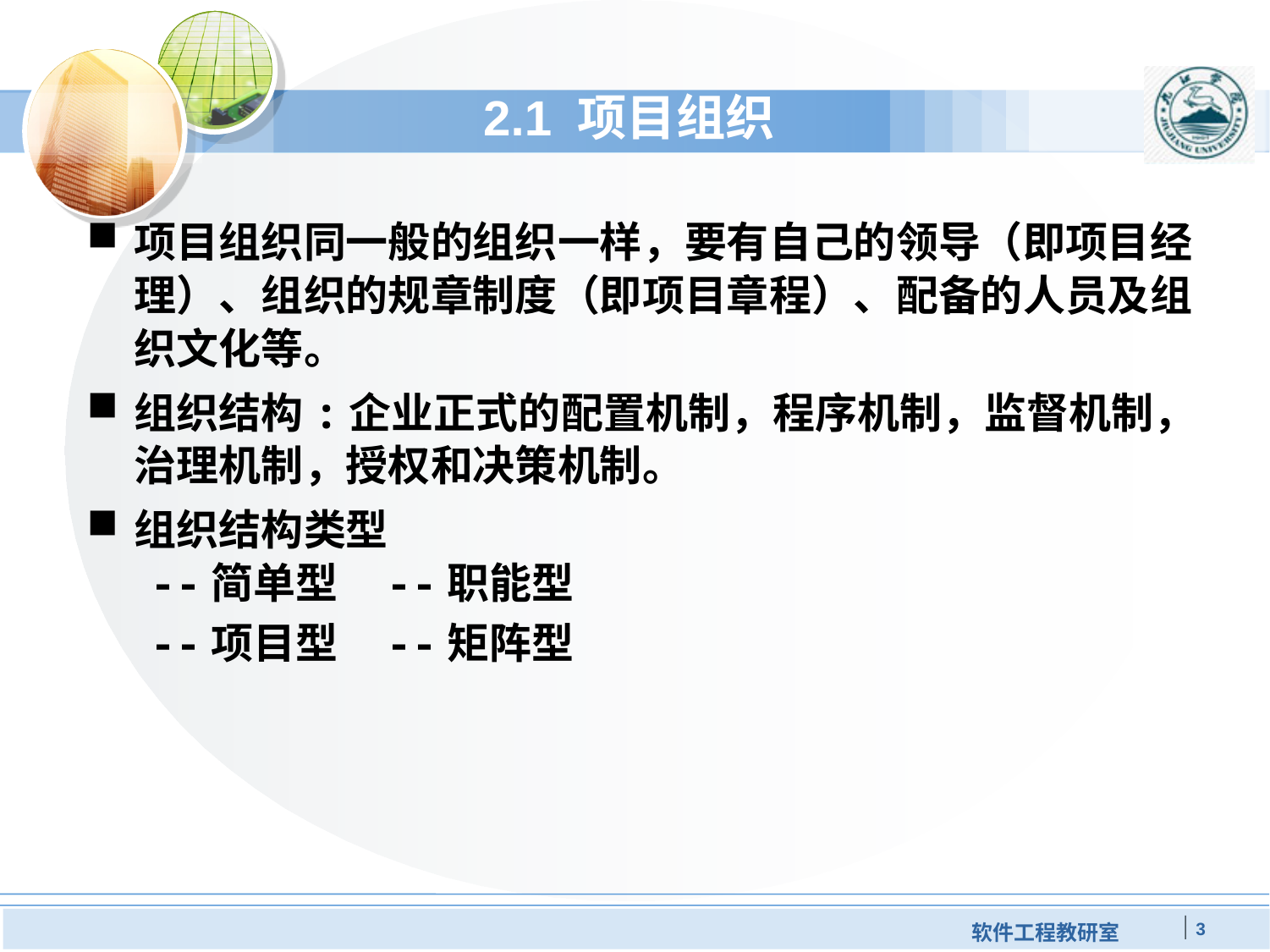

# 2.1 项目组织
项目组织同一般的组织一样，要有自己的领导（即项目经理）、组织的规章制度（即项目章程）、配备的人员及组织文化等。
组织结构:企业正式的配置机制，程序机制，监督机制，治理机制，授权和决策机制。
组织结构类型
--简单型    --职能型
--项目型    --矩阵型